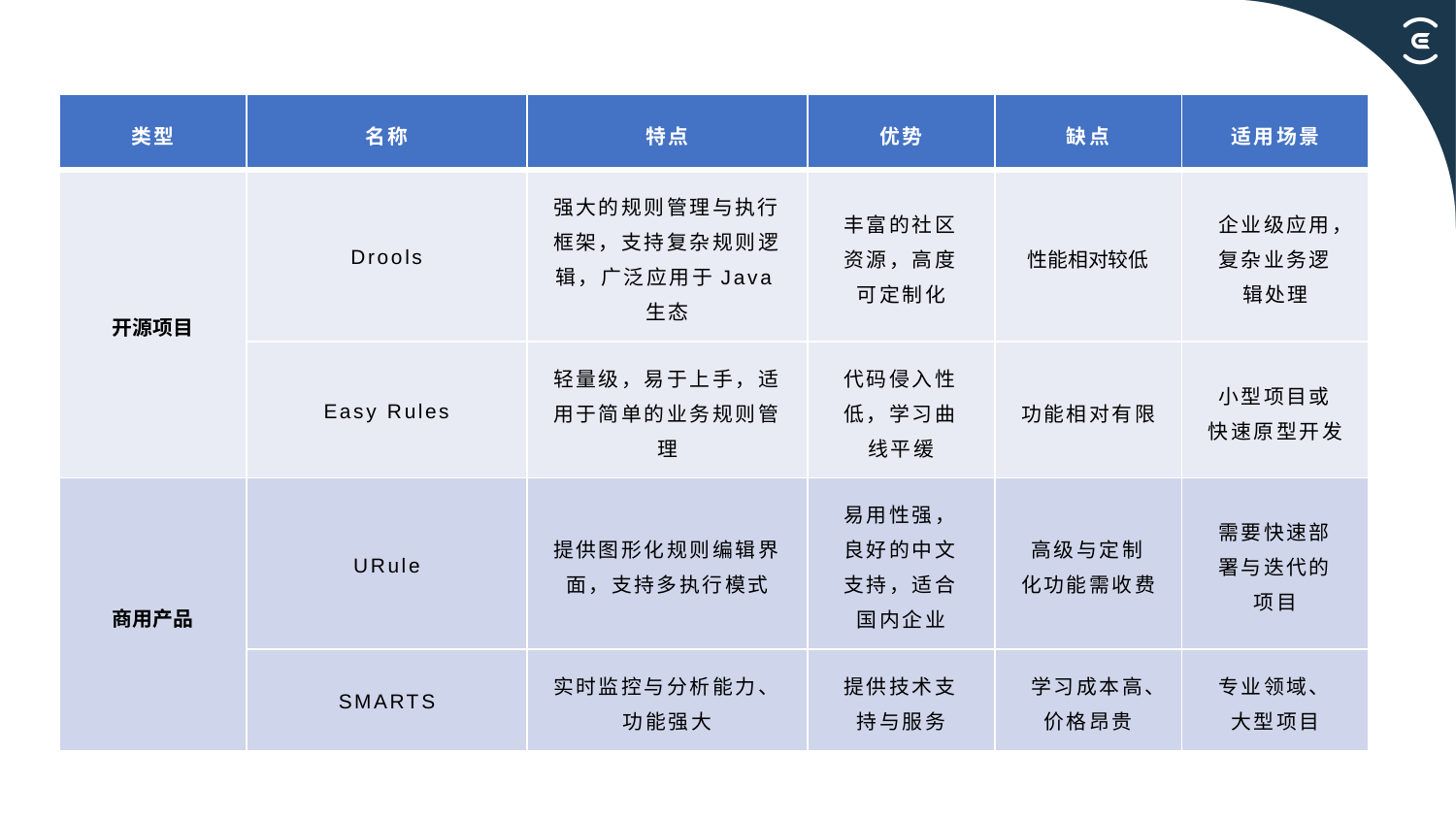

| 类型 | 名称 | 特点 | 优势 | 缺点 | 适用场景 |
| --- | --- | --- | --- | --- | --- |
| 开源项目 | Drools | 强大的规则管理与执行框架，支持复杂规则逻辑，广泛应用于Java生态 | 丰富的社区资源，高度可定制化 | 性能相对较低 | 企业级应用，复杂业务逻辑处理 |
|  | Easy Rules | 轻量级，易于上手，适用于简单的业务规则管理 | 代码侵入性低，学习曲线平缓 | 功能相对有限 | 小型项目或快速原型开发 |
| 商用产品 | URule | 提供图形化规则编辑界面，支持多执行模式 | 易用性强，良好的中文支持，适合国内企业 | 高级与定制化功能需收费 | 需要快速部署与迭代的项目 |
|  | SMARTS | 实时监控与分析能力、功能强大 | 提供技术支持与服务 | 学习成本高、价格昂贵 | 专业领域、大型项目 |